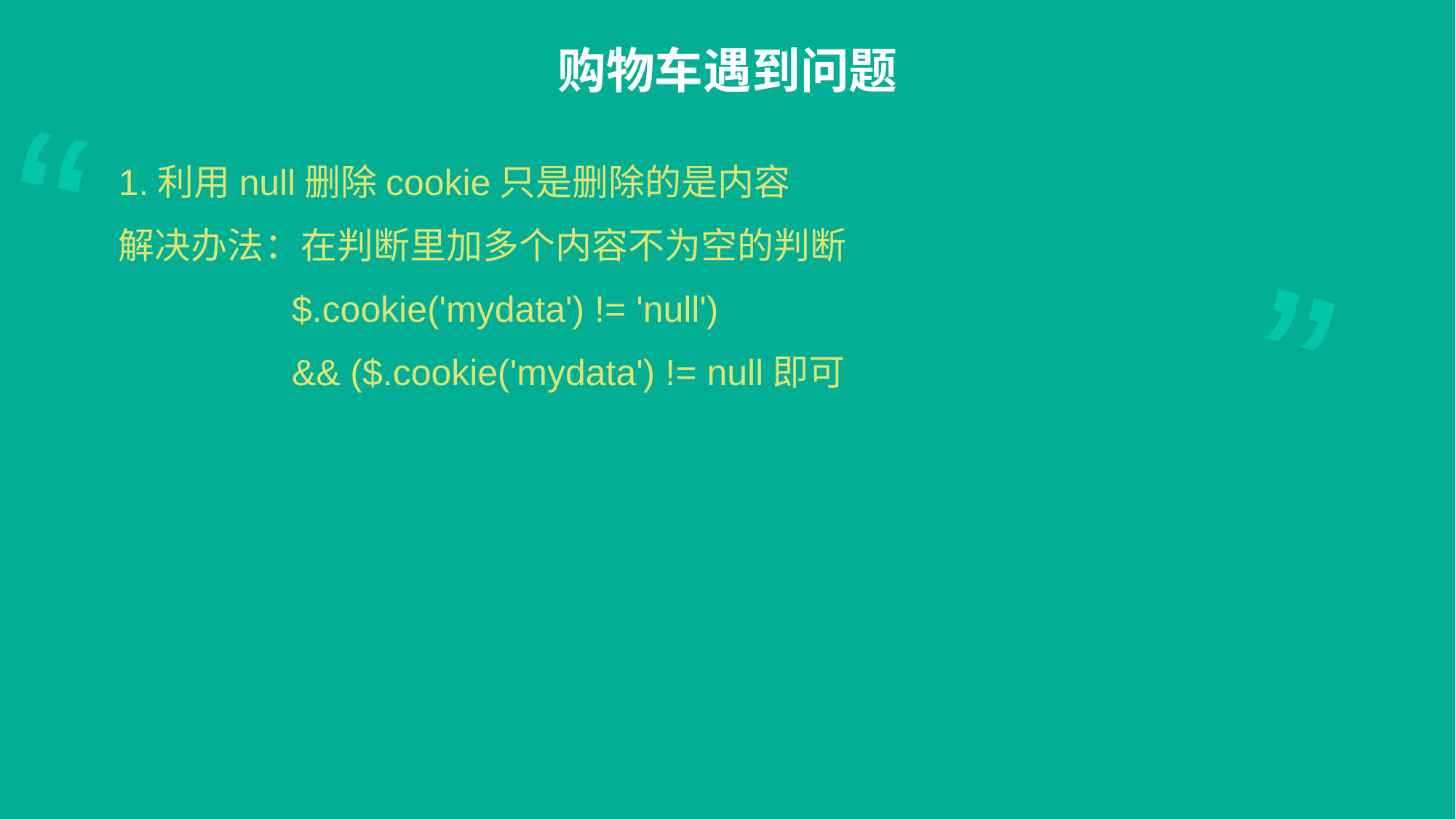

# 购物车遇到问题
1.利用null删除cookie只是删除的是内容
解决办法：在判断里加多个内容不为空的判断
                 $.cookie('mydata') != 'null')
                 && ($.cookie('mydata') != null即可